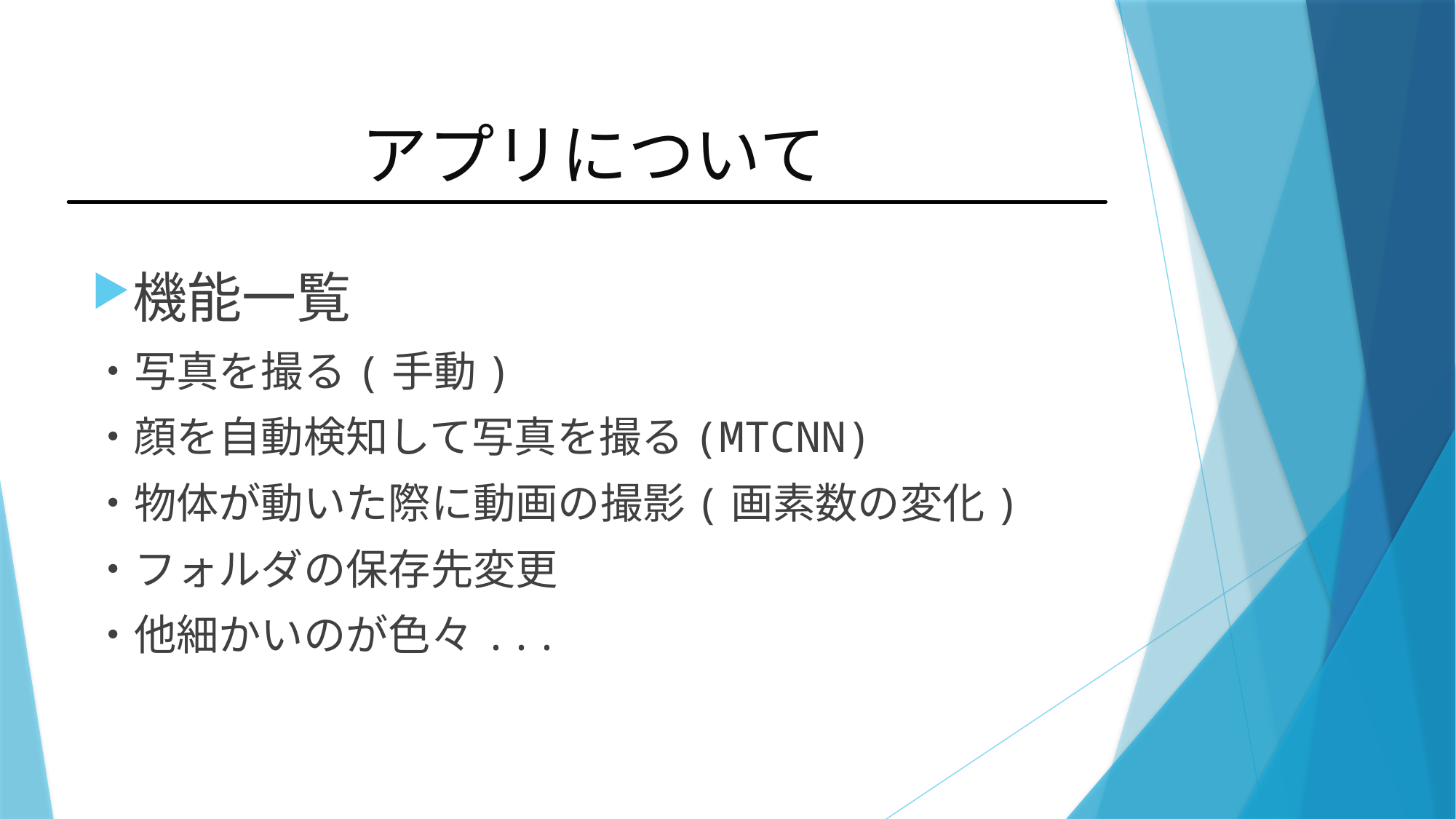

# アプリについて
機能一覧
・写真を撮る(手動)
・顔を自動検知して写真を撮る(MTCNN)
・物体が動いた際に動画の撮影(画素数の変化)
・フォルダの保存先変更
・他細かいのが色々...